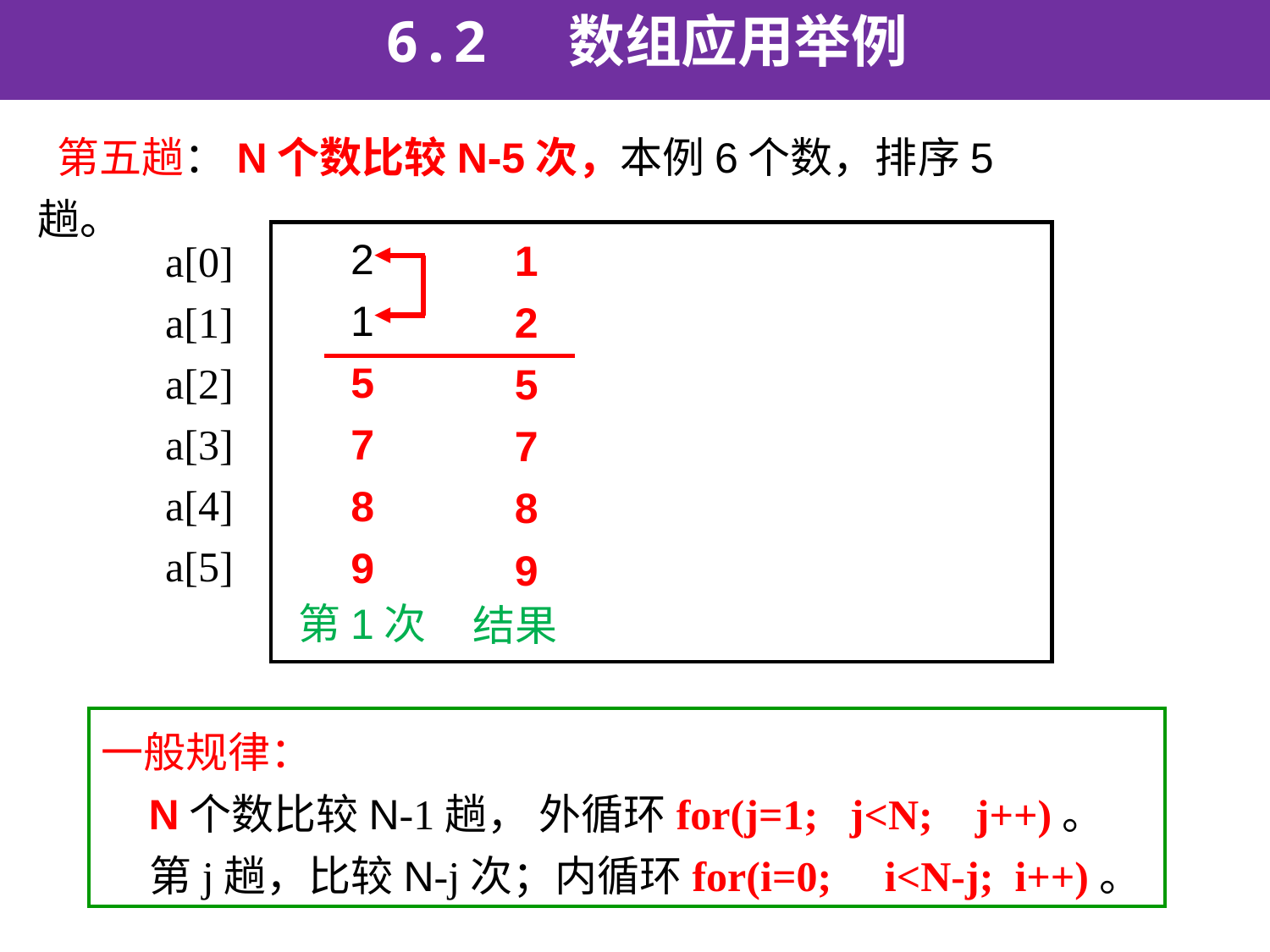

6.2  数组应用举例
 第五趟：N个数比较N-5次，本例6个数，排序5趟。

a[0]
a[1]
a[2]
a[3]
a[4]
a[5]

2
1
5
7
8
9
第1次
1
2
5
7
8
9
结果
一般规律：
    N个数比较N-1趟， 外循环for(j=1;   j<N;    j++)。
    第j趟，比较N-j次；内循环for(i=0;     i<N-j;  i++)。